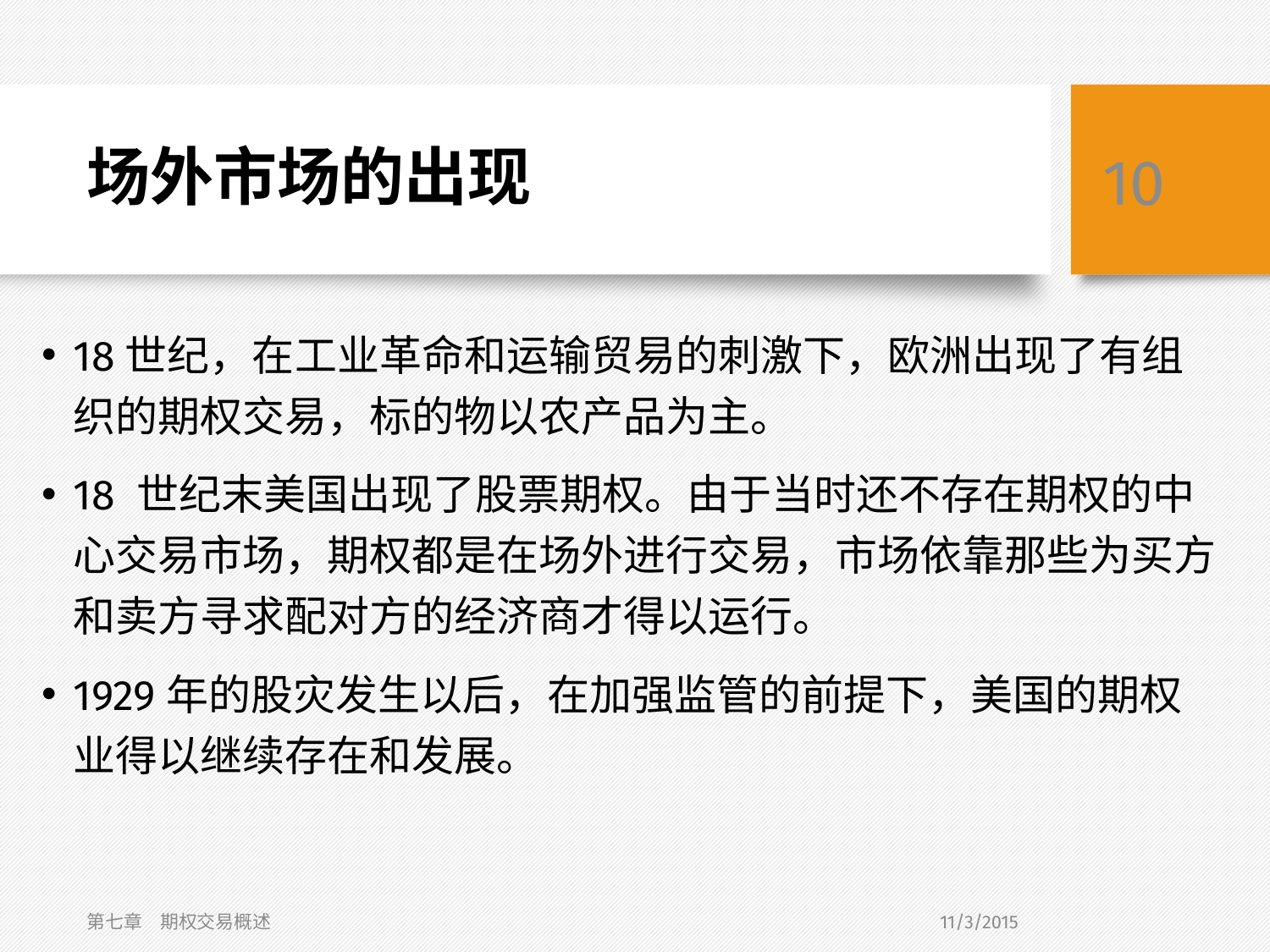

# 场外市场的出现
10
18世纪，在工业革命和运输贸易的刺激下，欧洲出现了有组织的期权交易，标的物以农产品为主。
18 世纪末美国出现了股票期权。由于当时还不存在期权的中心交易市场，期权都是在场外进行交易，市场依靠那些为买方和卖方寻求配对方的经济商才得以运行。
1929年的股灾发生以后，在加强监管的前提下，美国的期权业得以继续存在和发展。
11/3/2015
第七章　期权交易概述